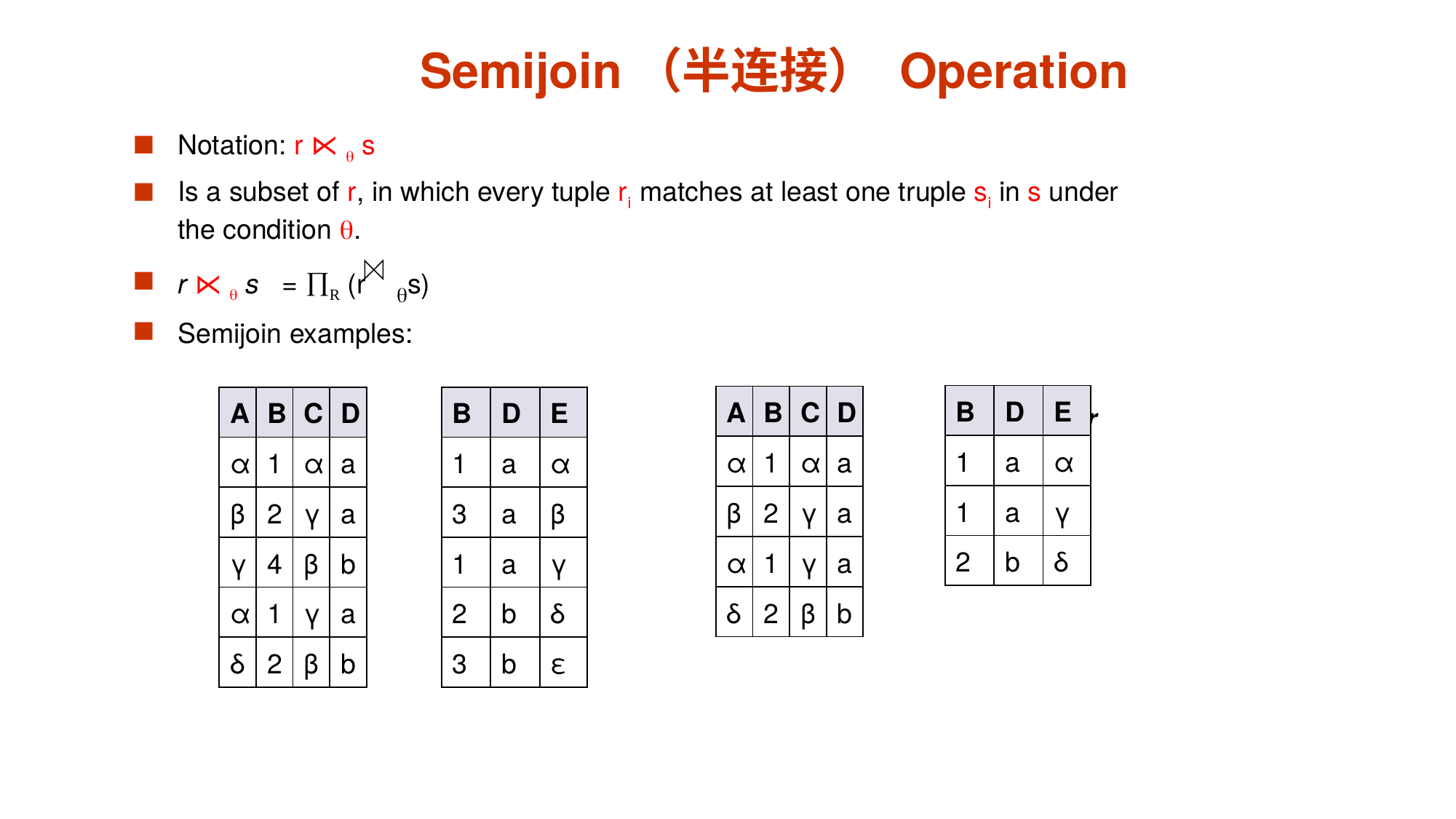

# Semijoin（半连接） Operation
Notation: r ⋉ θ s
Is a subset of r, in which every tuple ri  matches at least one truple si in s under the condition θ.
r ⋉ θ s   = ∏R (r    θs)
Semijoin examples:

             r                            s                                  r ⋉ r.B=s.B s              s ⋉ r.B=s.B r

| B | D | E |
| --- | --- | --- |
| 1 | a | α |
| 1 | a | γ |
| 2 | b | δ |
| A | B | C | D |
| --- | --- | --- | --- |
| α | 1 | α | a |
| β | 2 | γ | a |
| α | 1 | γ | a |
| δ | 2 | β | b |
| A | B | C | D |
| --- | --- | --- | --- |
| α | 1 | α | a |
| β | 2 | γ | a |
| γ | 4 | β | b |
| α | 1 | γ | a |
| δ | 2 | β | b |
| B | D | E |
| --- | --- | --- |
| 1 | a | α |
| 3 | a | β |
| 1 | a | γ |
| 2 | b | δ |
| 3 | b | ε |